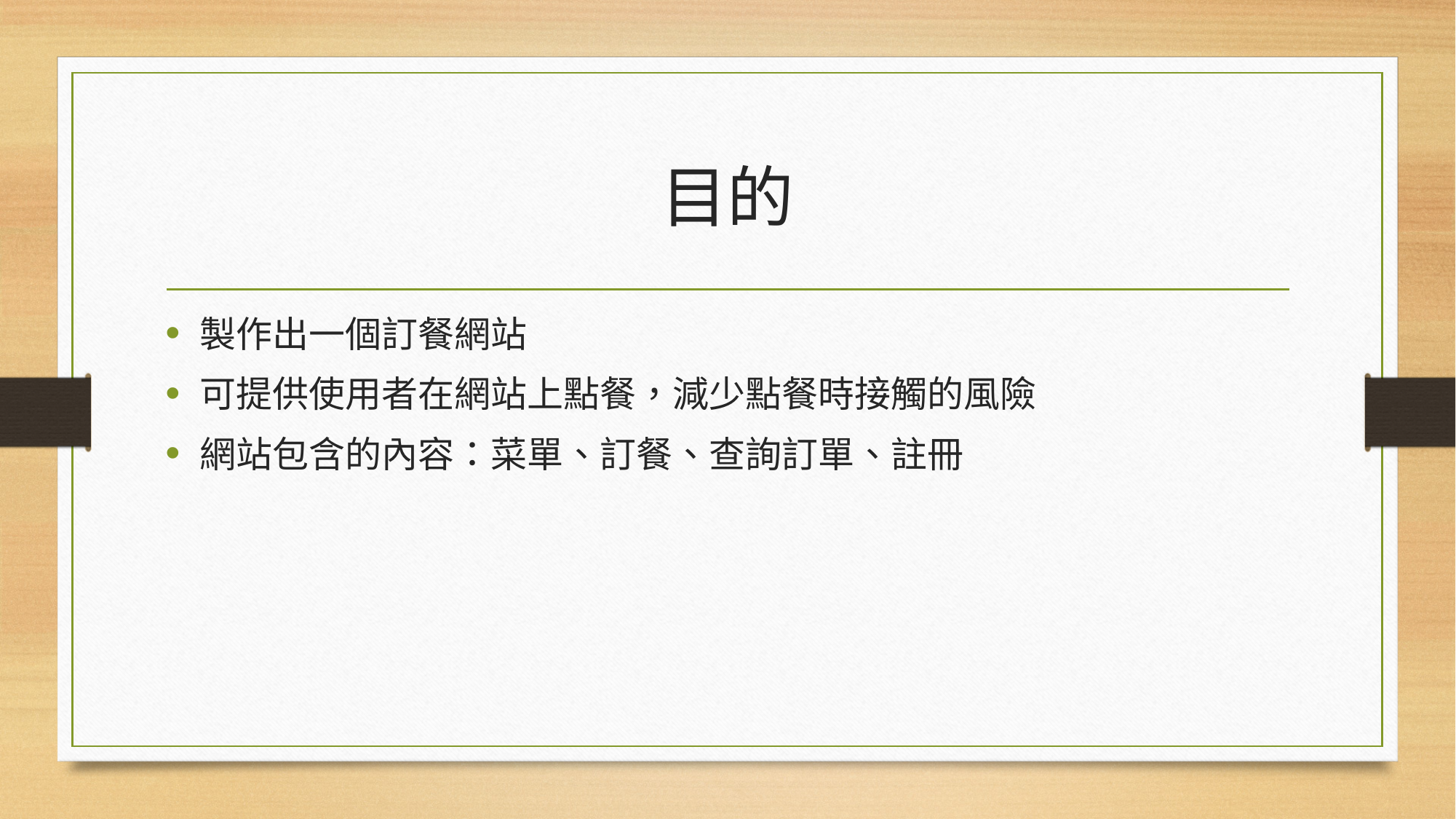

# 目的
製作出一個訂餐網站
可提供使用者在網站上點餐，減少點餐時接觸的風險
網站包含的內容：菜單、訂餐、查詢訂單、註冊